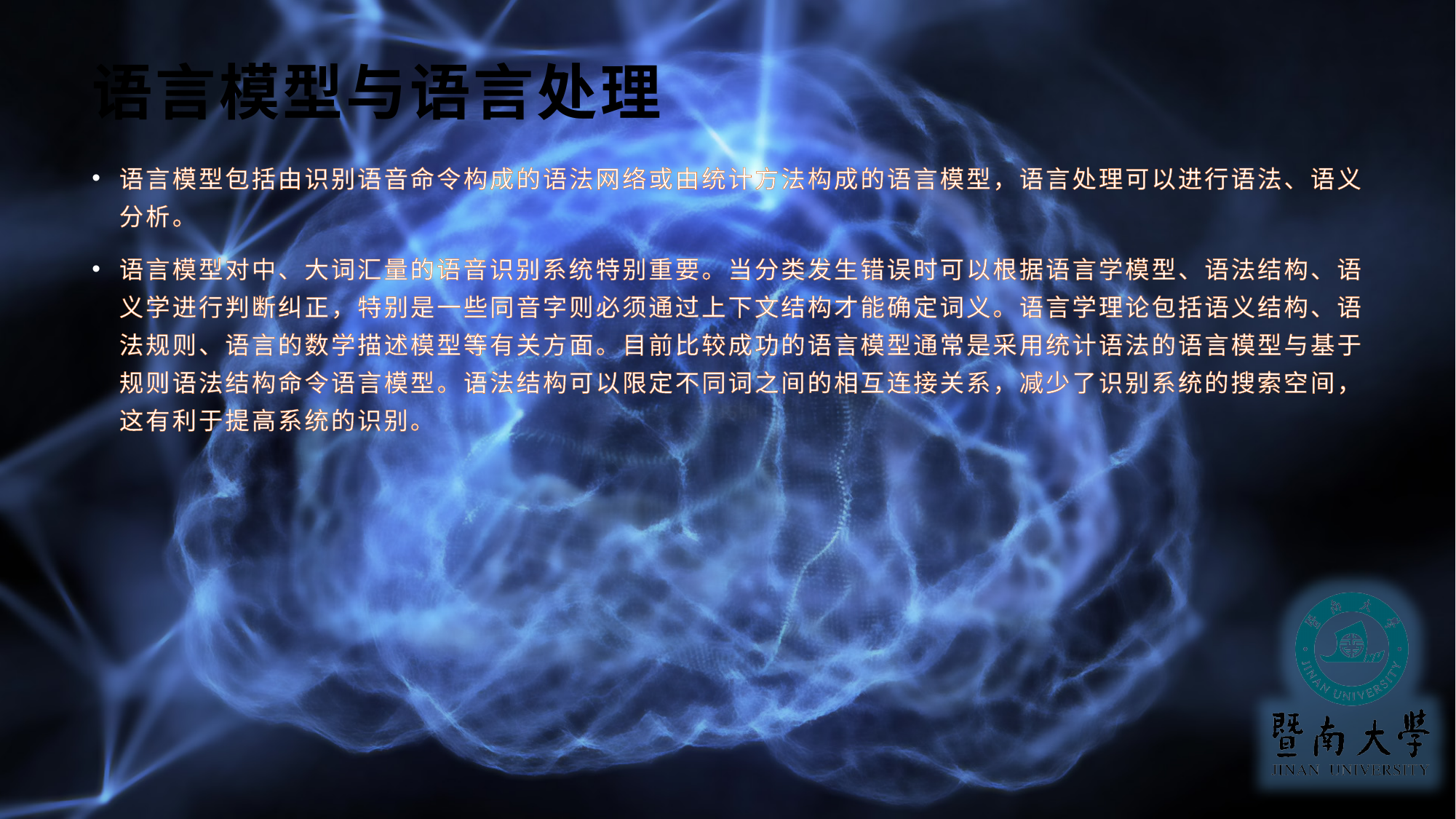

# 语言模型与语言处理
语言模型包括由识别语音命令构成的语法网络或由统计方法构成的语言模型，语言处理可以进行语法、语义分析。
语言模型对中、大词汇量的语音识别系统特别重要。当分类发生错误时可以根据语言学模型、语法结构、语义学进行判断纠正，特别是一些同音字则必须通过上下文结构才能确定词义。语言学理论包括语义结构、语法规则、语言的数学描述模型等有关方面。目前比较成功的语言模型通常是采用统计语法的语言模型与基于规则语法结构命令语言模型。语法结构可以限定不同词之间的相互连接关系，减少了识别系统的搜索空间，这有利于提高系统的识别。